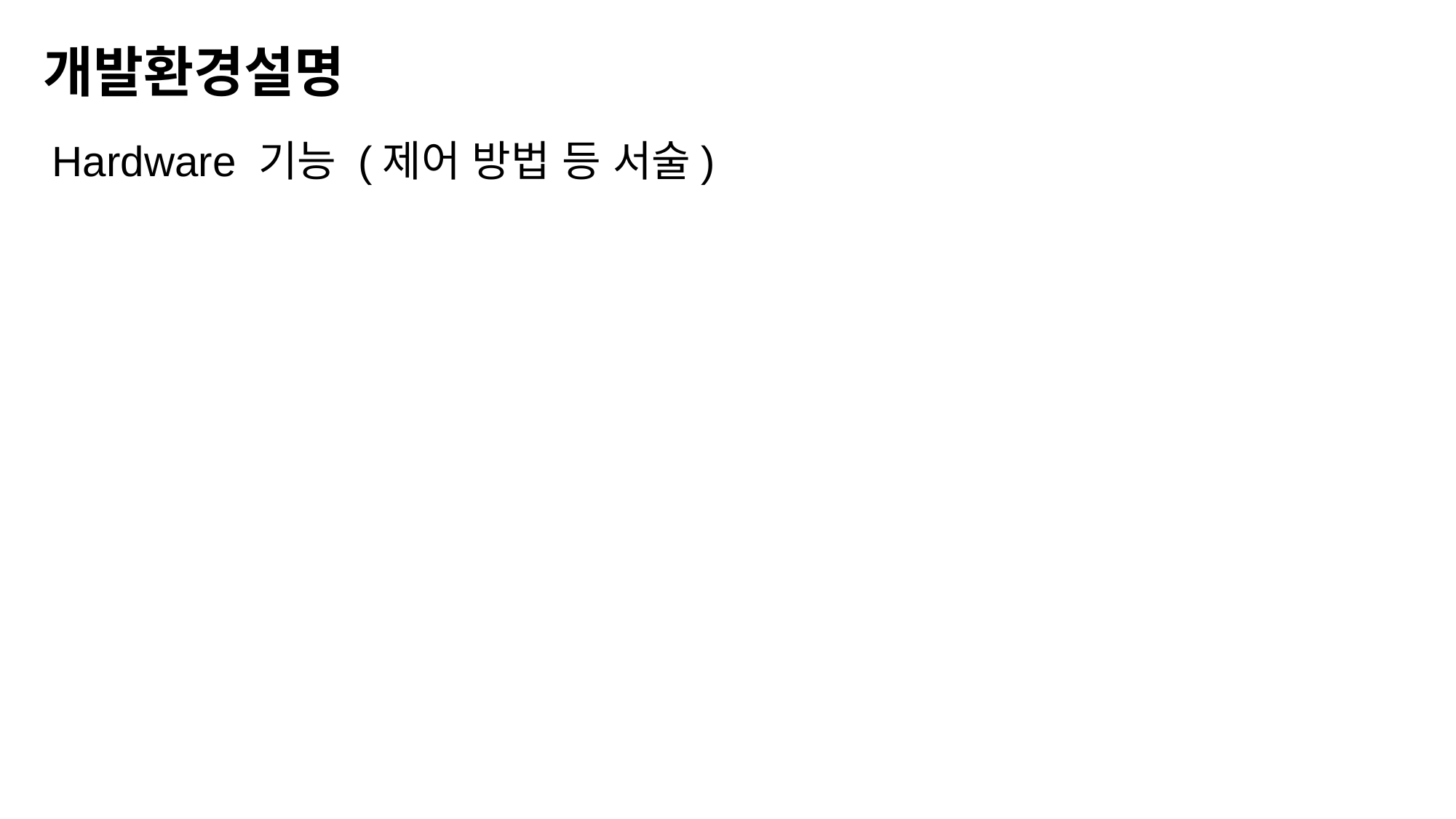

개발환경설명
Hardware 기능 (제어 방법 등 서술)